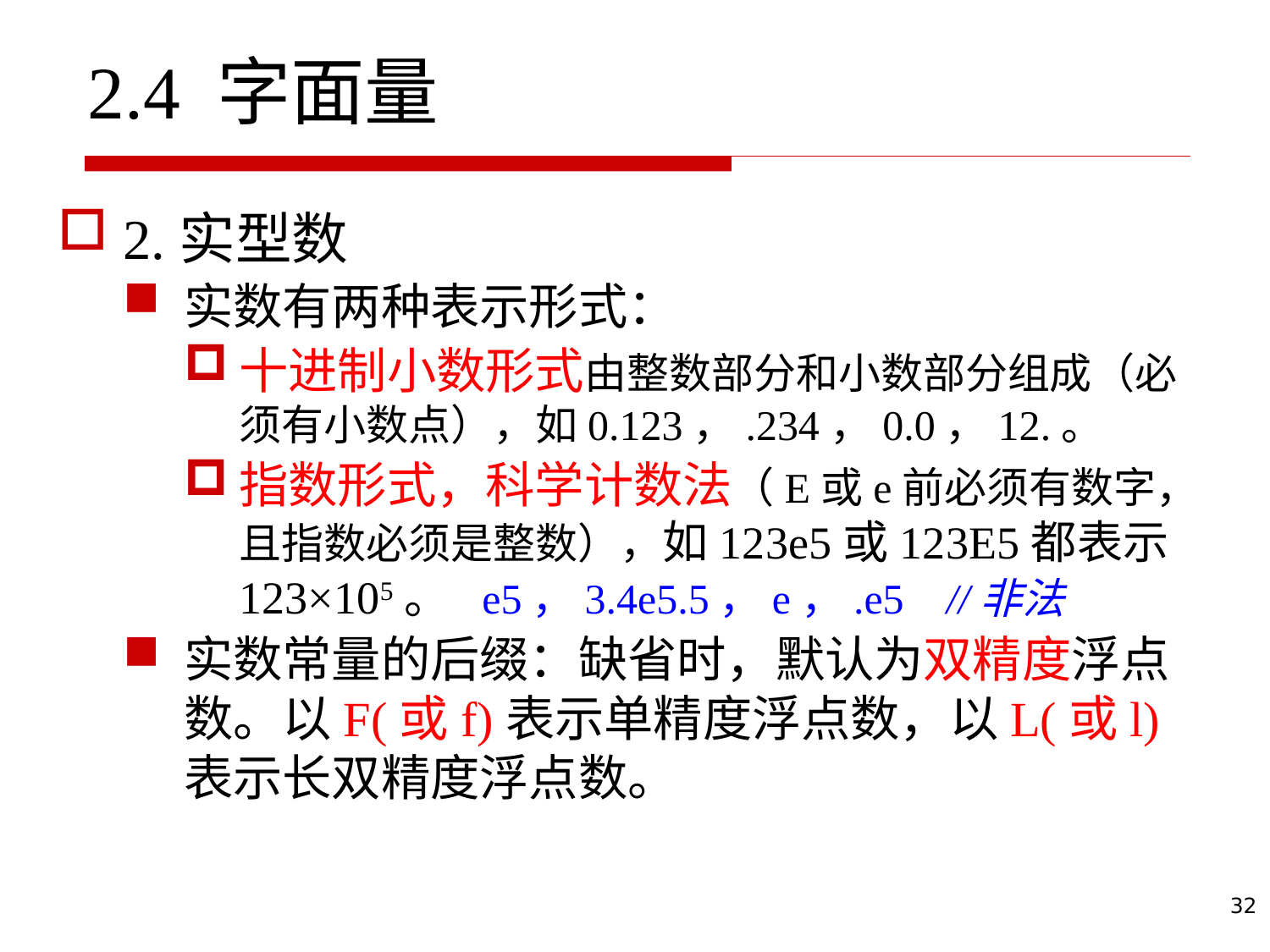

# 2.4 字面量
2.实型数
实数有两种表示形式：
十进制小数形式由整数部分和小数部分组成（必须有小数点），如0.123，.234，0.0，12.。
指数形式，科学计数法（E或e前必须有数字，且指数必须是整数），如123e5或123E5都表示123×105。  e5，3.4e5.5，e，.e5    //非法
实数常量的后缀：缺省时，默认为双精度浮点数。以F(或f)表示单精度浮点数，以L(或l)表示长双精度浮点数。
32